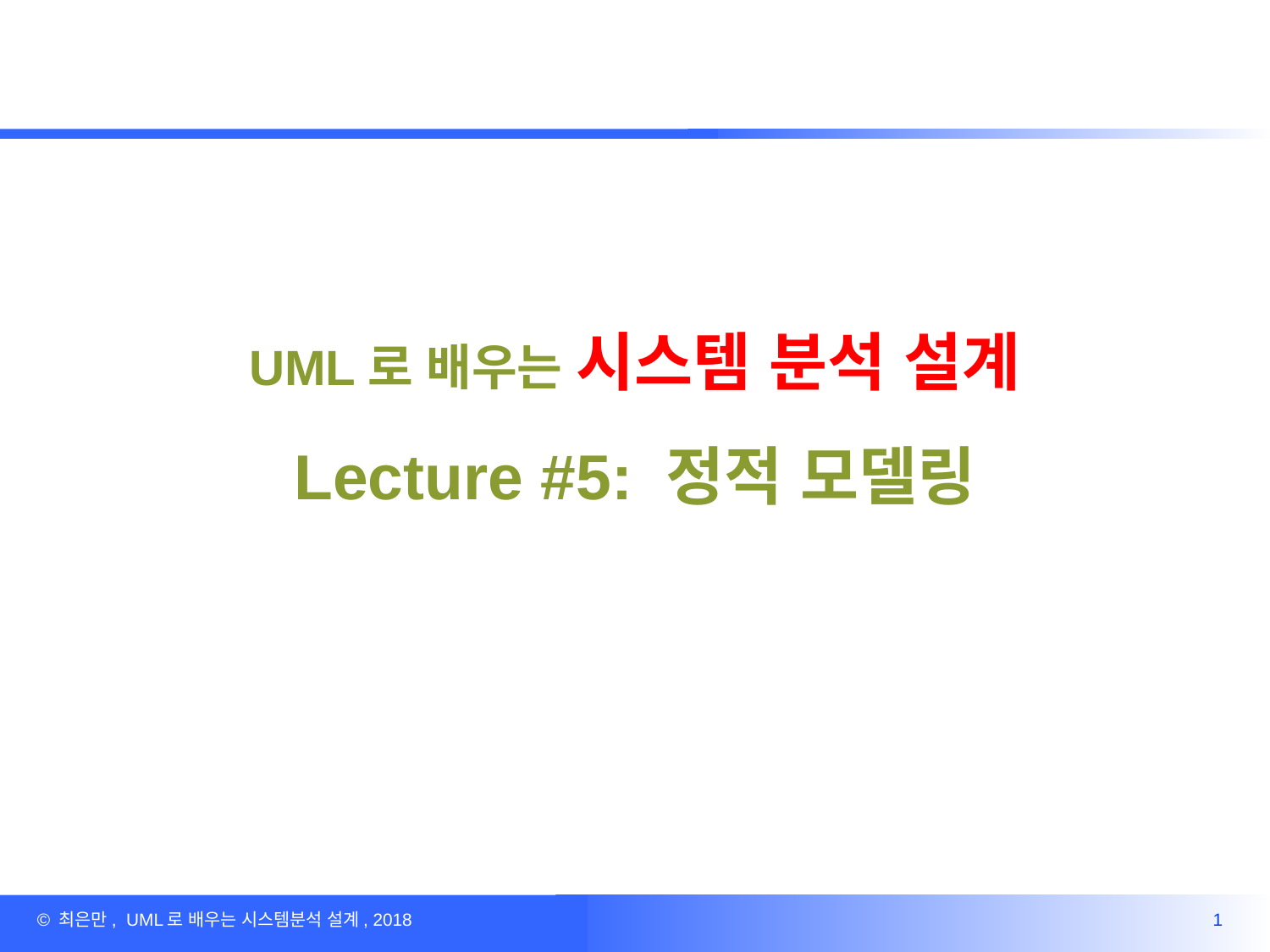

# UML로 배우는 시스템 분석 설계 Lecture #5: 정적 모델링